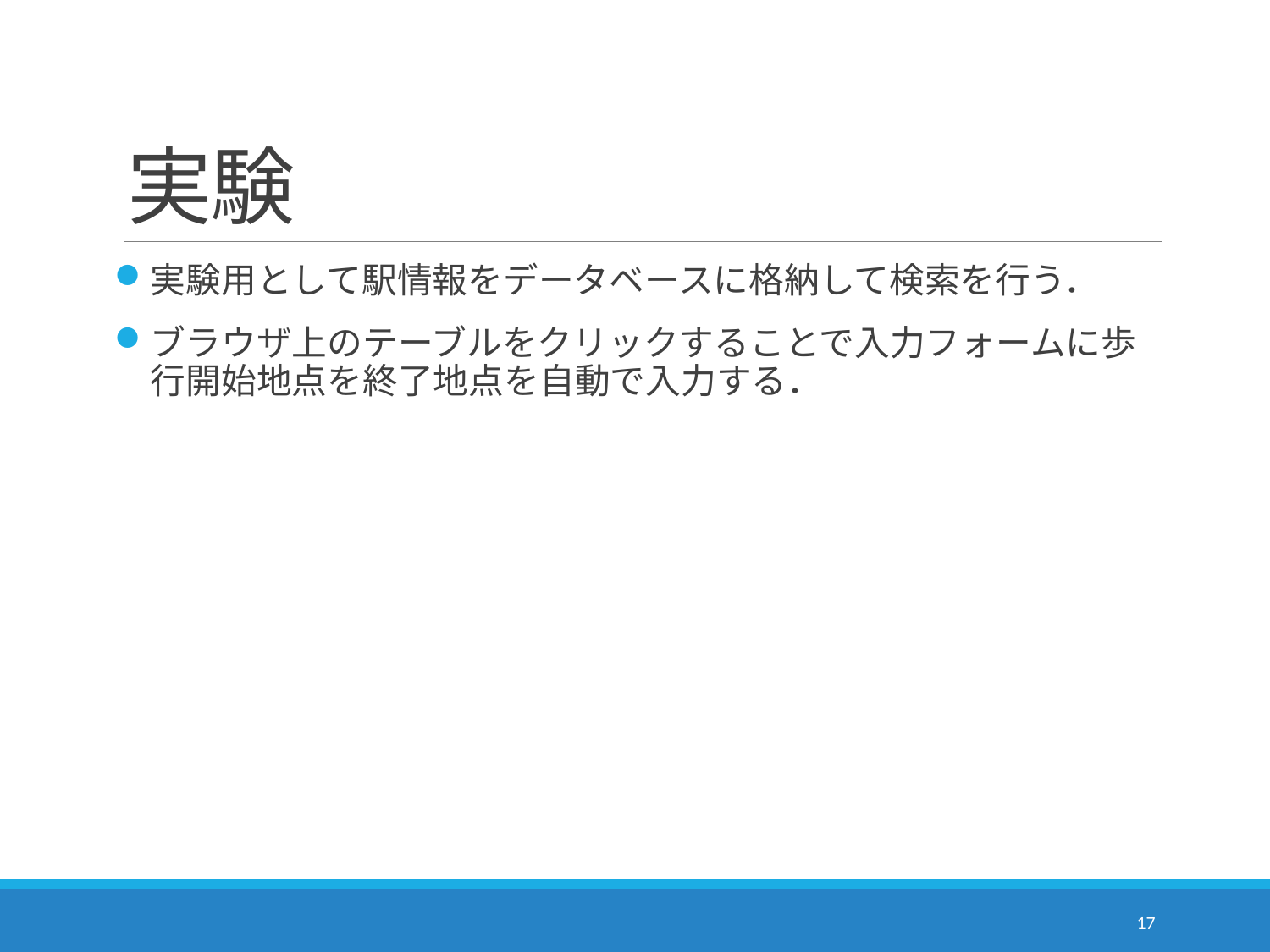

# 実験
実験用として駅情報をデータベースに格納して検索を行う．
ブラウザ上のテーブルをクリックすることで入力フォームに歩行開始地点を終了地点を自動で入力する．
17